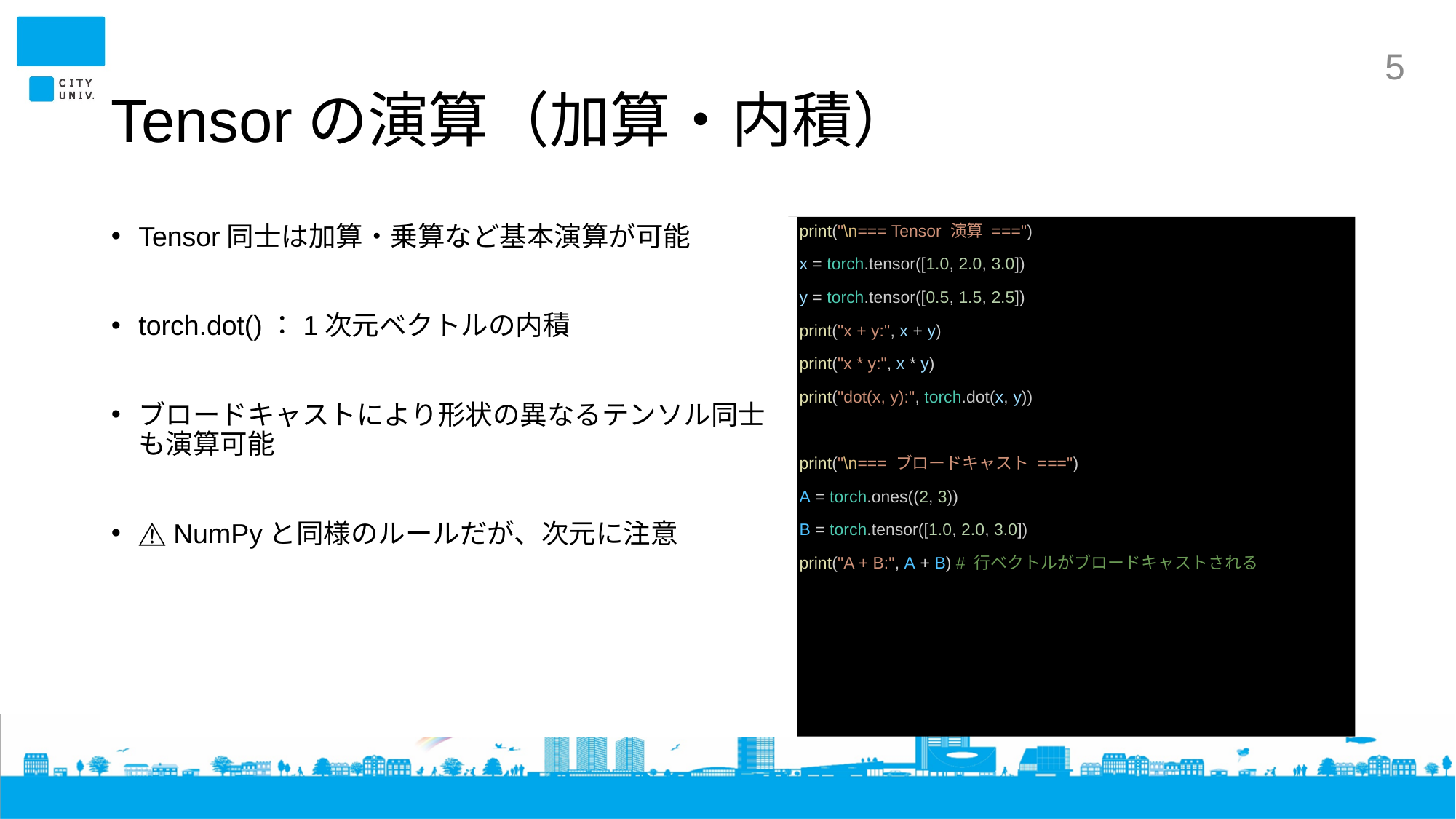

# Tensorの演算（加算・内積）
5
print("\n=== Tensor 演算 ===")
x = torch.tensor([1.0, 2.0, 3.0])
y = torch.tensor([0.5, 1.5, 2.5])
print("x + y:", x + y)
print("x * y:", x * y)
print("dot(x, y):", torch.dot(x, y))

print("\n=== ブロードキャスト ===")
A = torch.ones((2, 3))
B = torch.tensor([1.0, 2.0, 3.0])
print("A + B:", A + B) # 行ベクトルがブロードキャストされる

Tensor同士は加算・乗算など基本演算が可能

torch.dot()：1次元ベクトルの内積

ブロードキャストにより形状の異なるテンソル同士も演算可能

⚠️ NumPyと同様のルールだが、次元に注意